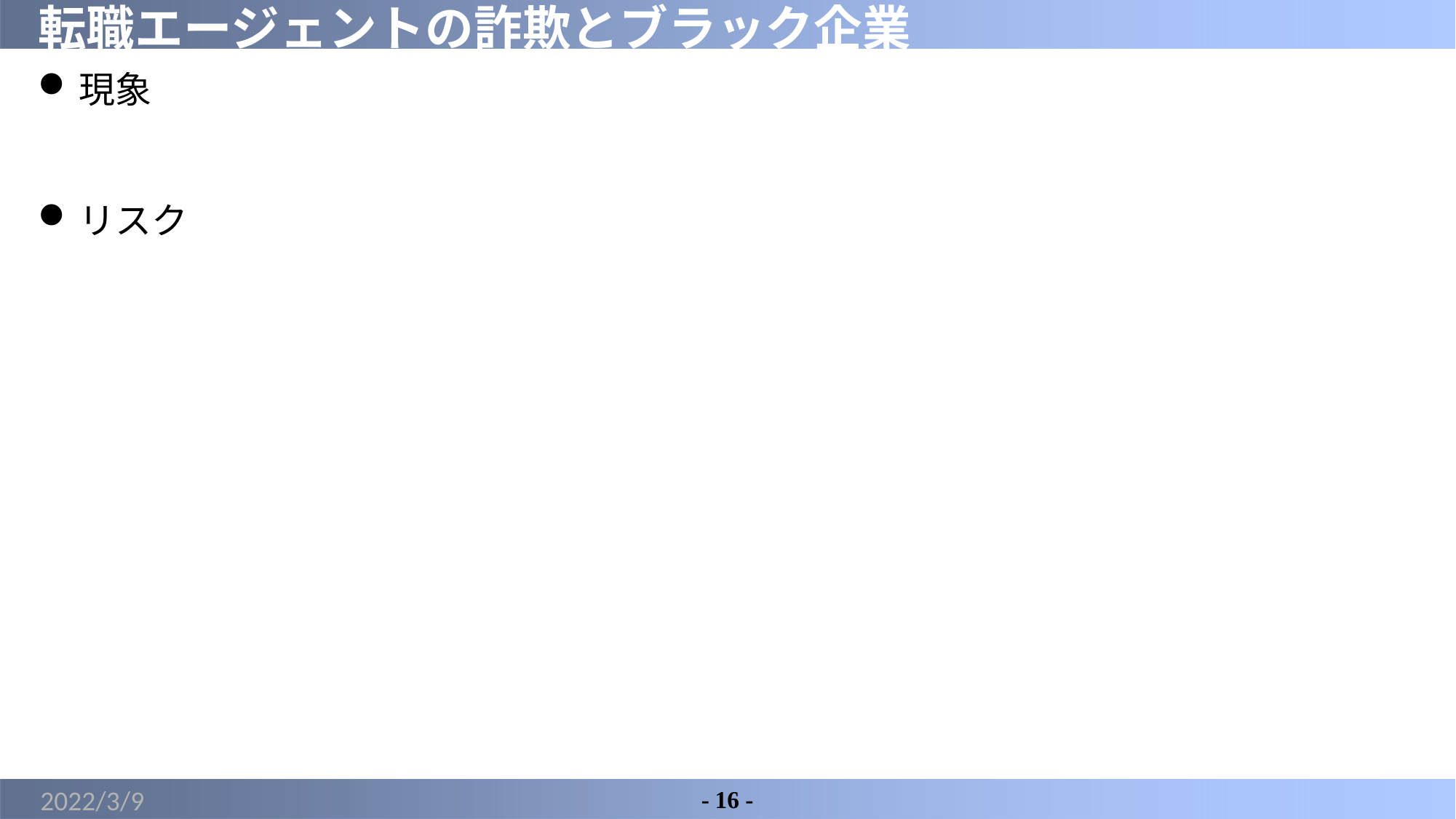

# 転職エージェントの詐欺とブラック企業
現象

リスク

2022/3/9
- 16 -